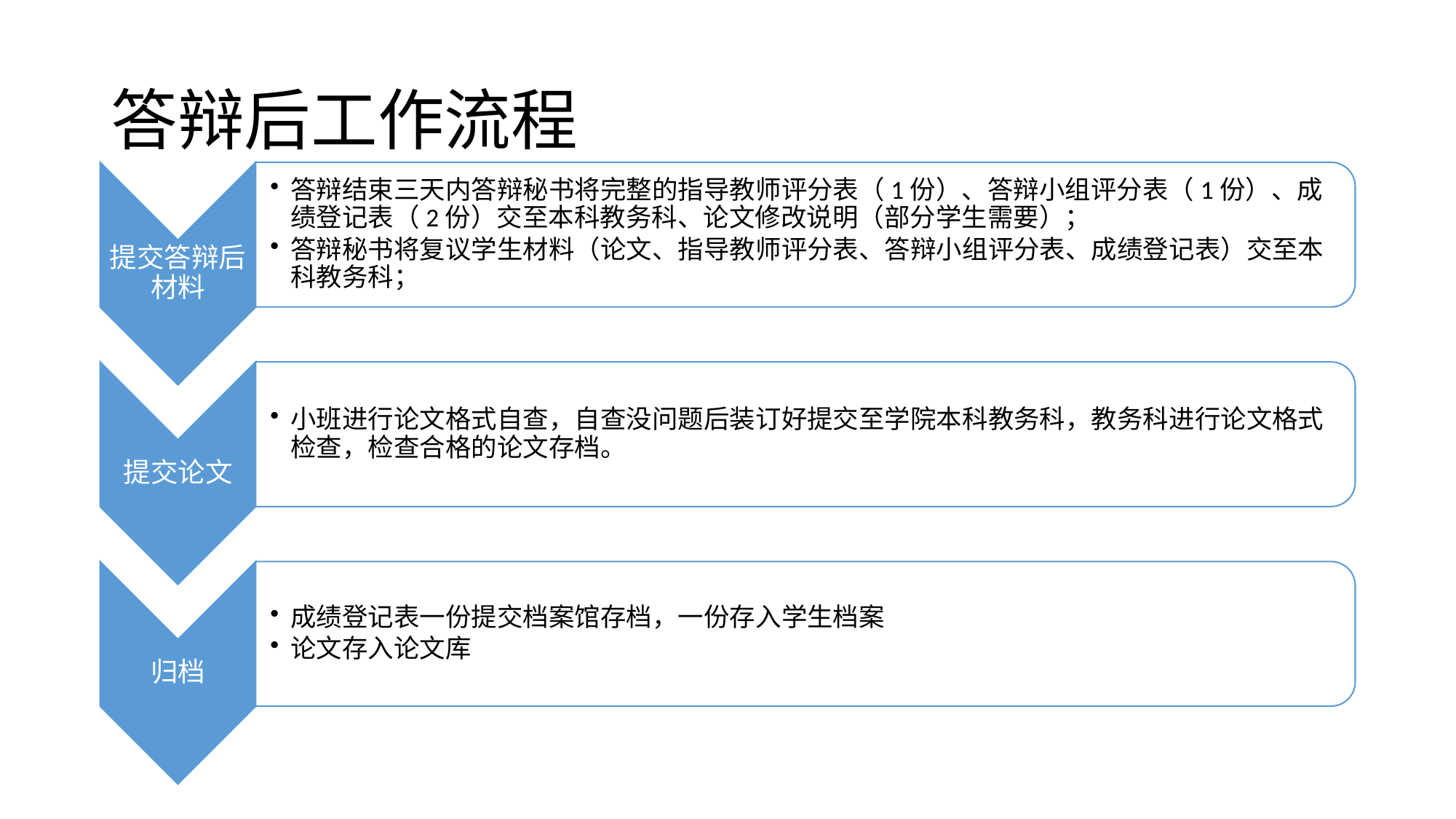

# 答辩后工作流程
提交答辩后材料
答辩结束三天内答辩秘书将完整的指导教师评分表（1份）、答辩小组评分表（1份）、成绩登记表（2份）交至本科教务科、论文修改说明（部分学生需要）；
答辩秘书将复议学生材料（论文、指导教师评分表、答辩小组评分表、成绩登记表）交至本科教务科；
提交论文
小班进行论文格式自查，自查没问题后装订好提交至学院本科教务科，教务科进行论文格式检查，检查合格的论文存档。
归档
成绩登记表一份提交档案馆存档，一份存入学生档案
论文存入论文库